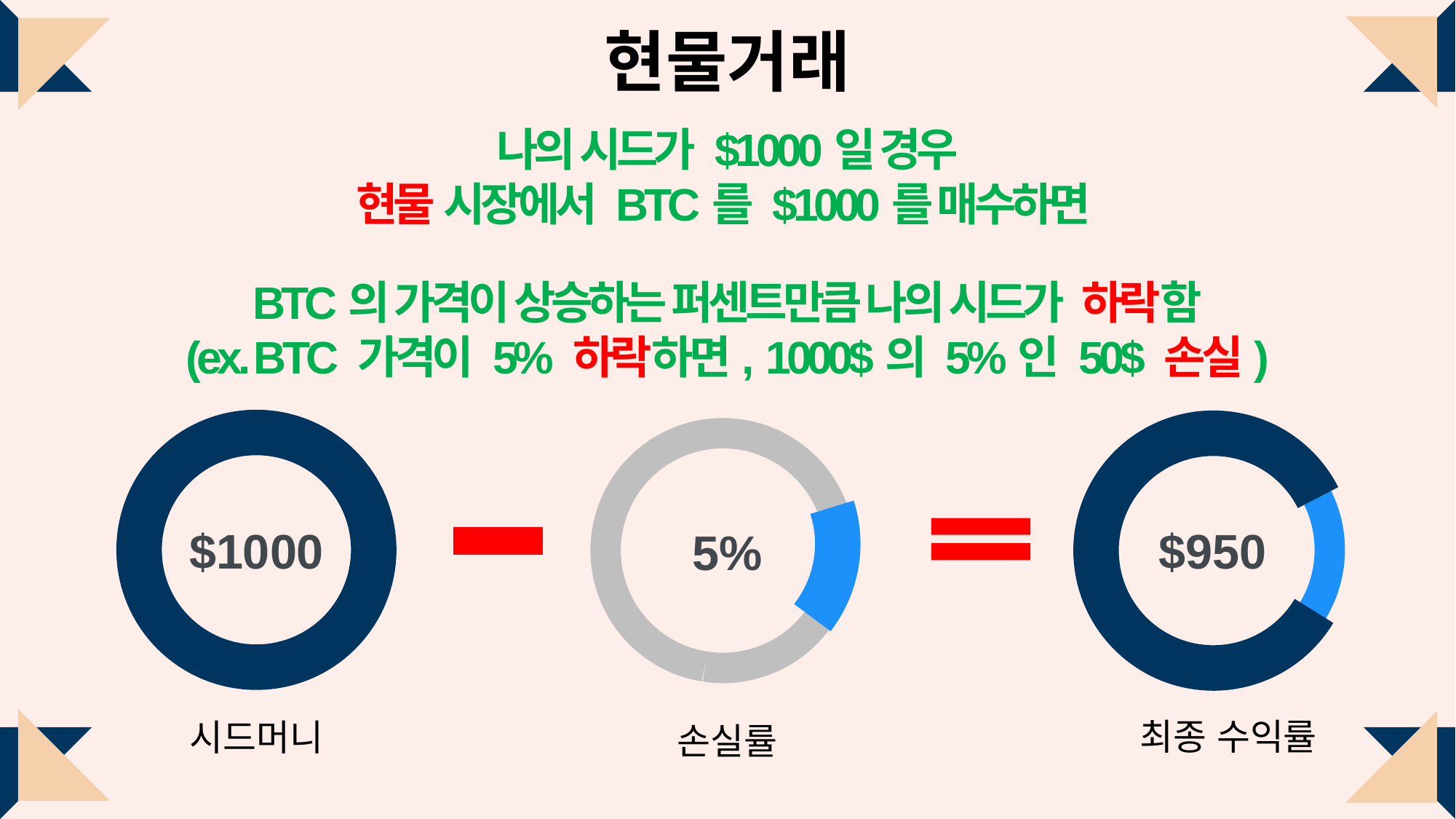

현물거래

나의 시드가 $1000일 경우
현물 시장에서 BTC를 $1000를 매수하면

BTC의 가격이 상승하는 퍼센트만큼 나의 시드가  하락함
(ex. BTC 가격이 5% 하락하면,  1000$의 5%인 50$ 손실)

$1000
$950
5%
최종 수익률

시드머니

손실률